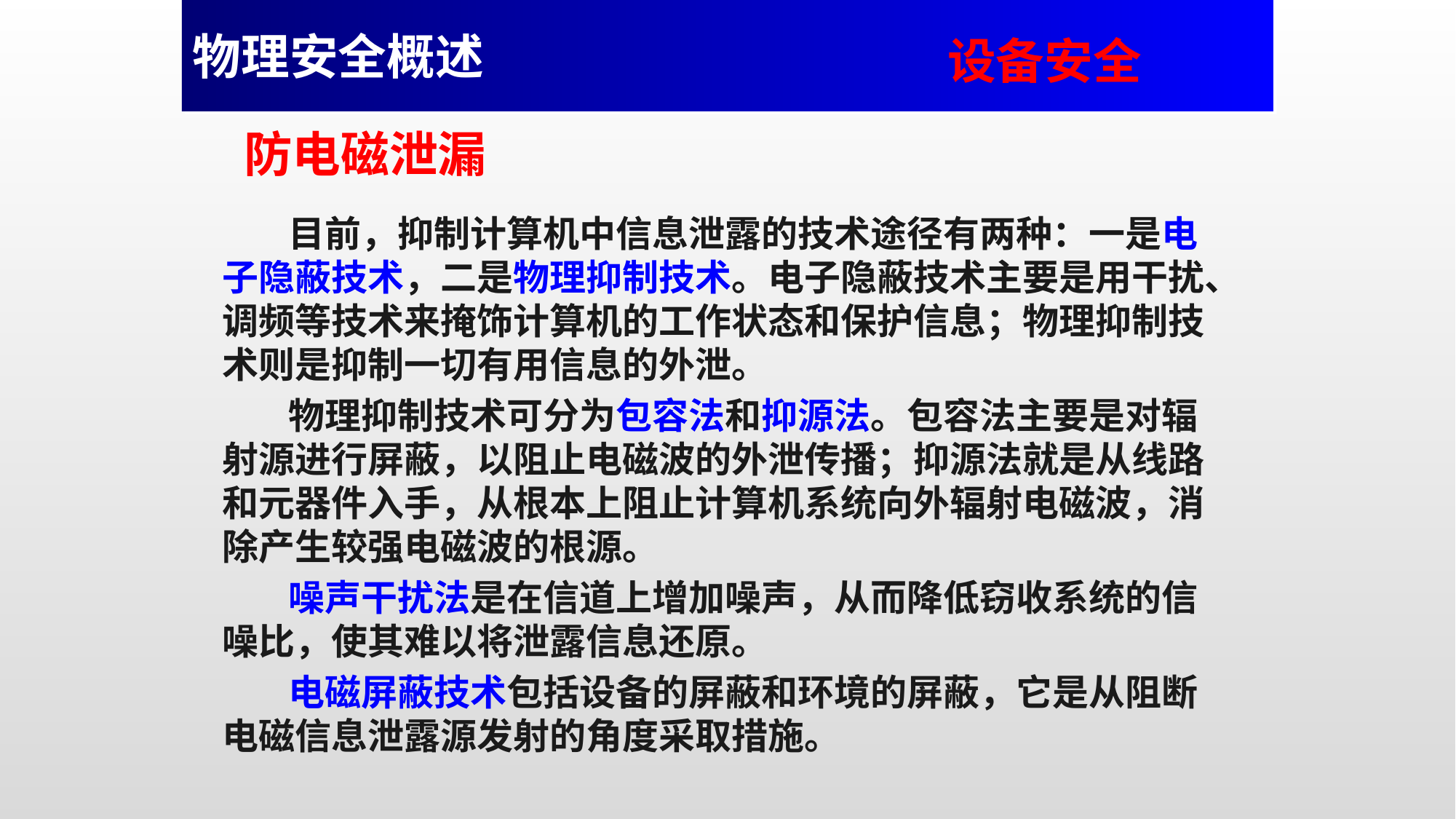

物理安全概述
设备安全
防电磁泄漏
       目前，抑制计算机中信息泄露的技术途径有两种：一是电子隐蔽技术，二是物理抑制技术。电子隐蔽技术主要是用干扰、调频等技术来掩饰计算机的工作状态和保护信息；物理抑制技术则是抑制一切有用信息的外泄。
       物理抑制技术可分为包容法和抑源法。包容法主要是对辐射源进行屏蔽，以阻止电磁波的外泄传播；抑源法就是从线路和元器件入手，从根本上阻止计算机系统向外辐射电磁波，消除产生较强电磁波的根源。
       噪声干扰法是在信道上增加噪声，从而降低窃收系统的信噪比，使其难以将泄露信息还原。
       电磁屏蔽技术包括设备的屏蔽和环境的屏蔽，它是从阻断电磁信息泄露源发射的角度采取措施。